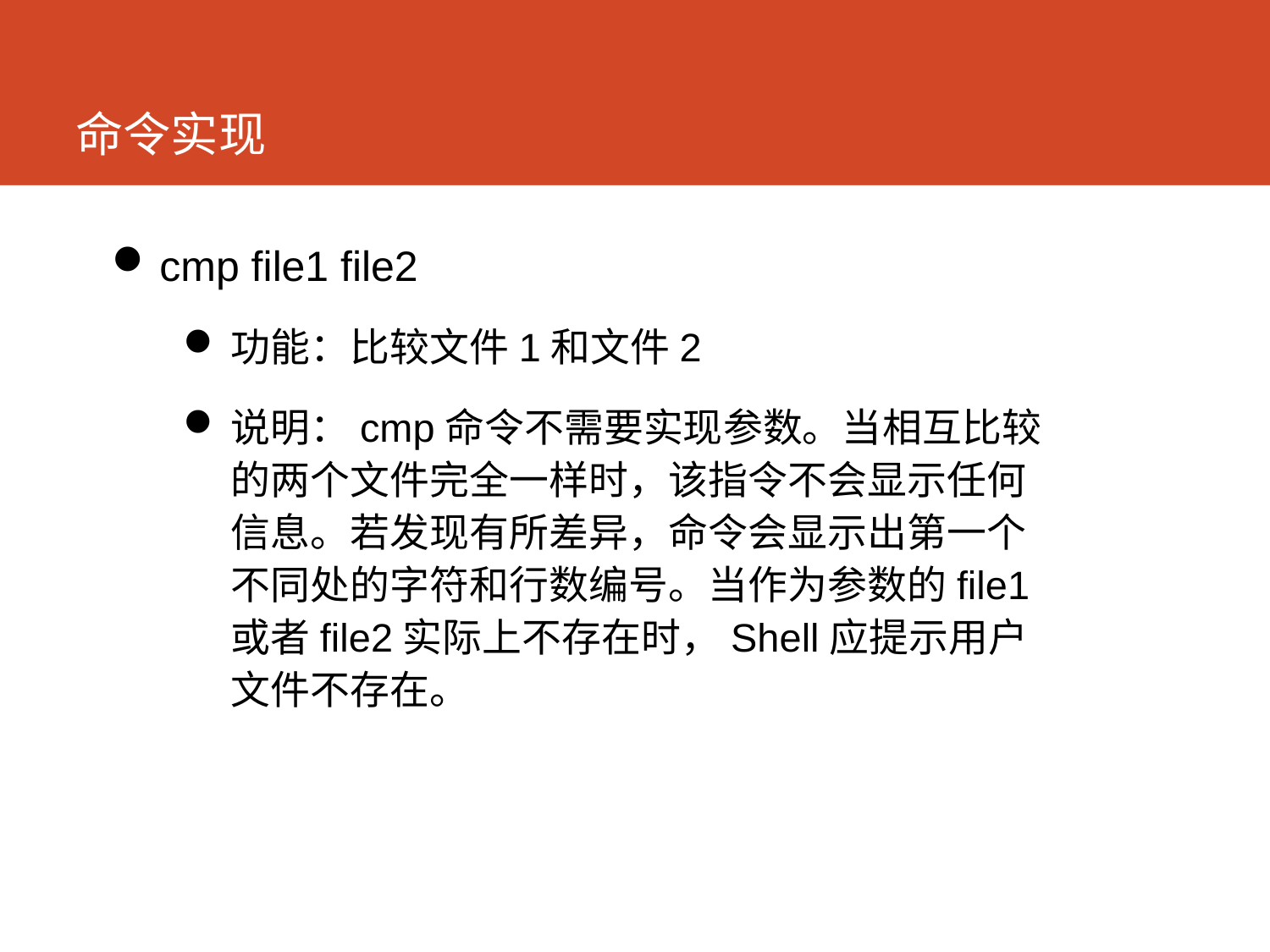

# 命令实现
cmp file1 file2
功能：比较文件1和文件2
说明：cmp命令不需要实现参数。当相互比较的两个文件完全一样时，该指令不会显示任何信息。若发现有所差异，命令会显示出第一个不同处的字符和行数编号。当作为参数的file1或者file2实际上不存在时，Shell应提示用户文件不存在。